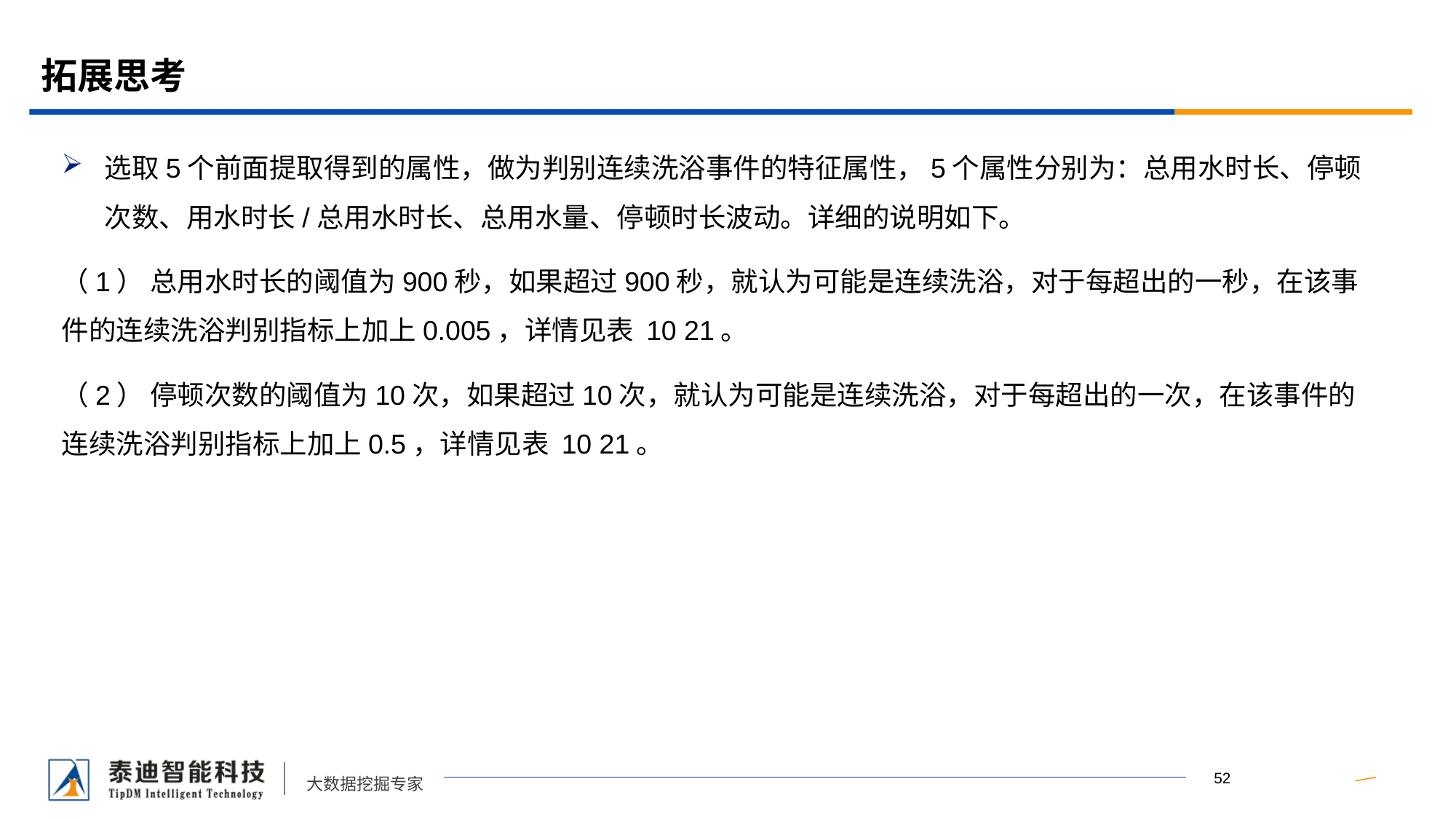

# 拓展思考
选取5个前面提取得到的属性，做为判别连续洗浴事件的特征属性，5个属性分别为：总用水时长、停顿次数、用水时长/总用水时长、总用水量、停顿时长波动。详细的说明如下。
（1） 总用水时长的阈值为900秒，如果超过900秒，就认为可能是连续洗浴，对于每超出的一秒，在该事件的连续洗浴判别指标上加上0.005，详情见表 10 21。
（2） 停顿次数的阈值为10次，如果超过10次，就认为可能是连续洗浴，对于每超出的一次，在该事件的连续洗浴判别指标上加上0.5，详情见表 10 21。